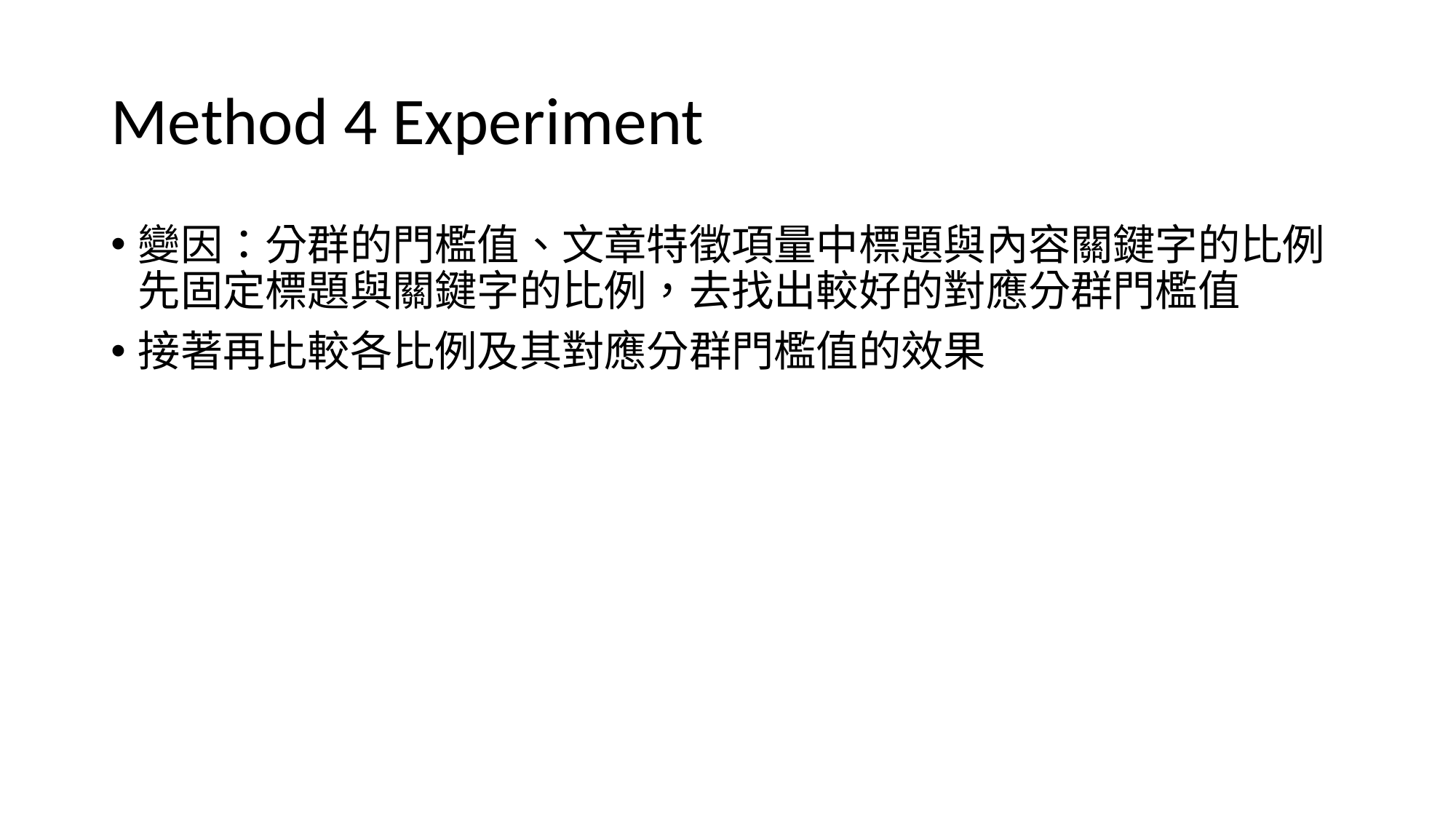

# Method 4 Experiment
變因：分群的門檻值、文章特徵項量中標題與內容關鍵字的比例先固定標題與關鍵字的比例，去找出較好的對應分群門檻值
接著再比較各比例及其對應分群門檻值的效果